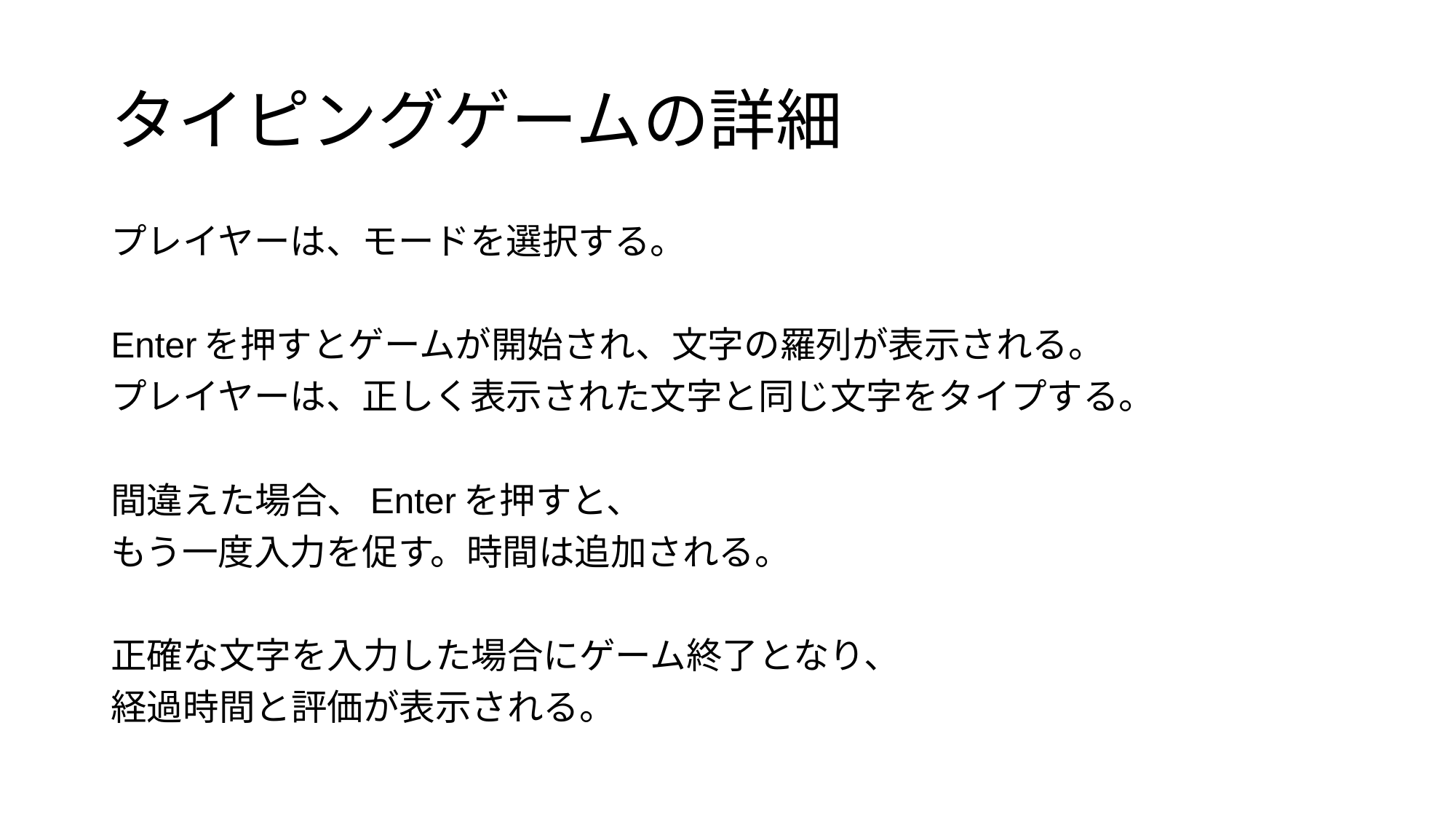

# タイピングゲームの詳細
プレイヤーは、モードを選択する。

Enterを押すとゲームが開始され、文字の羅列が表示される。
プレイヤーは、正しく表示された文字と同じ文字をタイプする。

間違えた場合、Enterを押すと、
もう一度入力を促す。時間は追加される。

正確な文字を入力した場合にゲーム終了となり、
経過時間と評価が表示される。